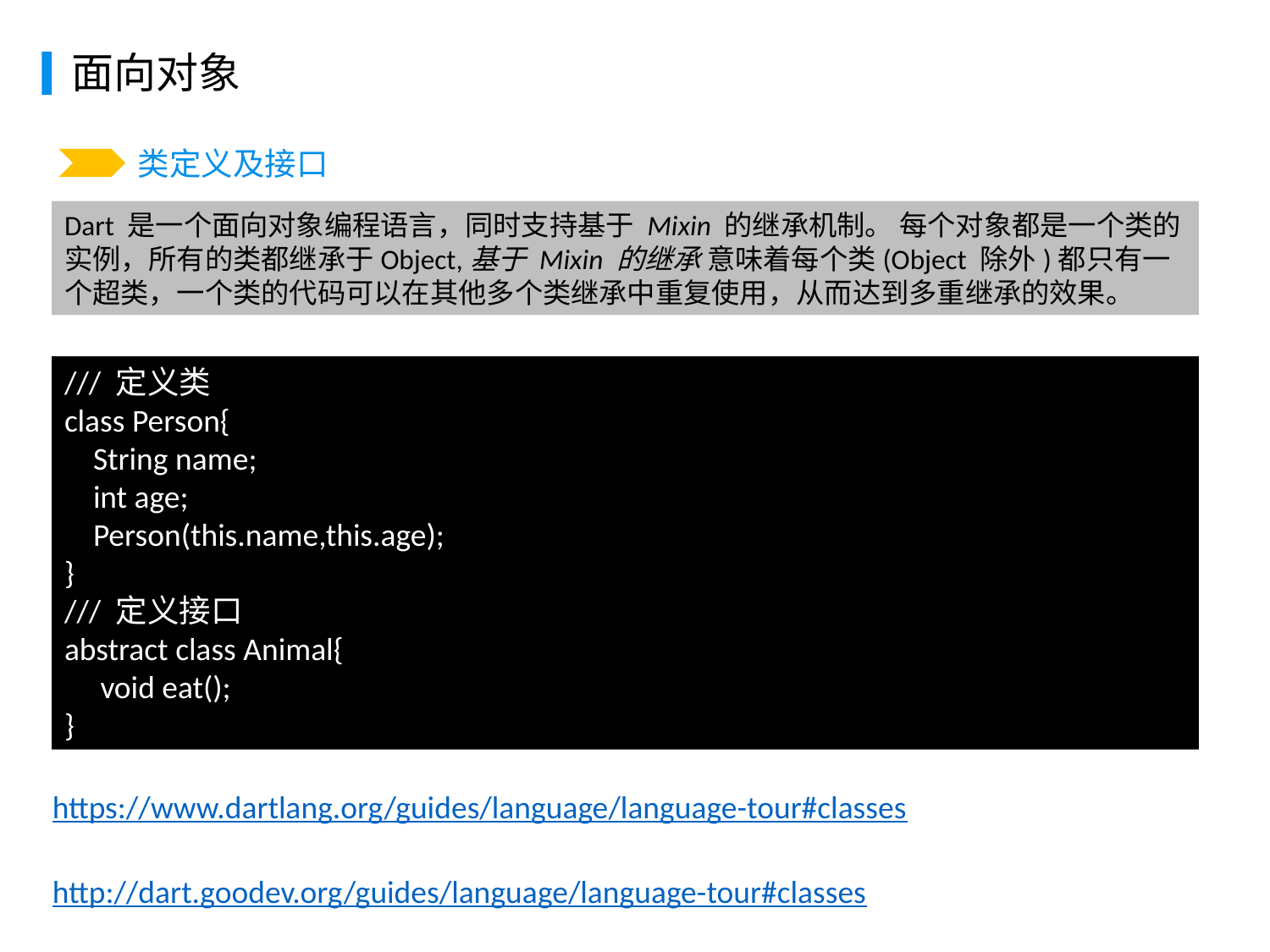

面向对象

类定义及接口

Dart 是一个面向对象编程语言，同时支持基于 Mixin 的继承机制。 每个对象都是一个类的实例，所有的类都继承于Object,基于 Mixin 的继承 意味着每个类(Object 除外)都只有一个超类，一个类的代码可以在其他多个类继承中重复使用，从而达到多重继承的效果。
/// 定义类
class Person{
    String name;
    int age;
    Person(this.name,this.age);
}
/// 定义接口
abstract class Animal{
     void eat();
}
https://www.dartlang.org/guides/language/language-tour#classes
http://dart.goodev.org/guides/language/language-tour#classes